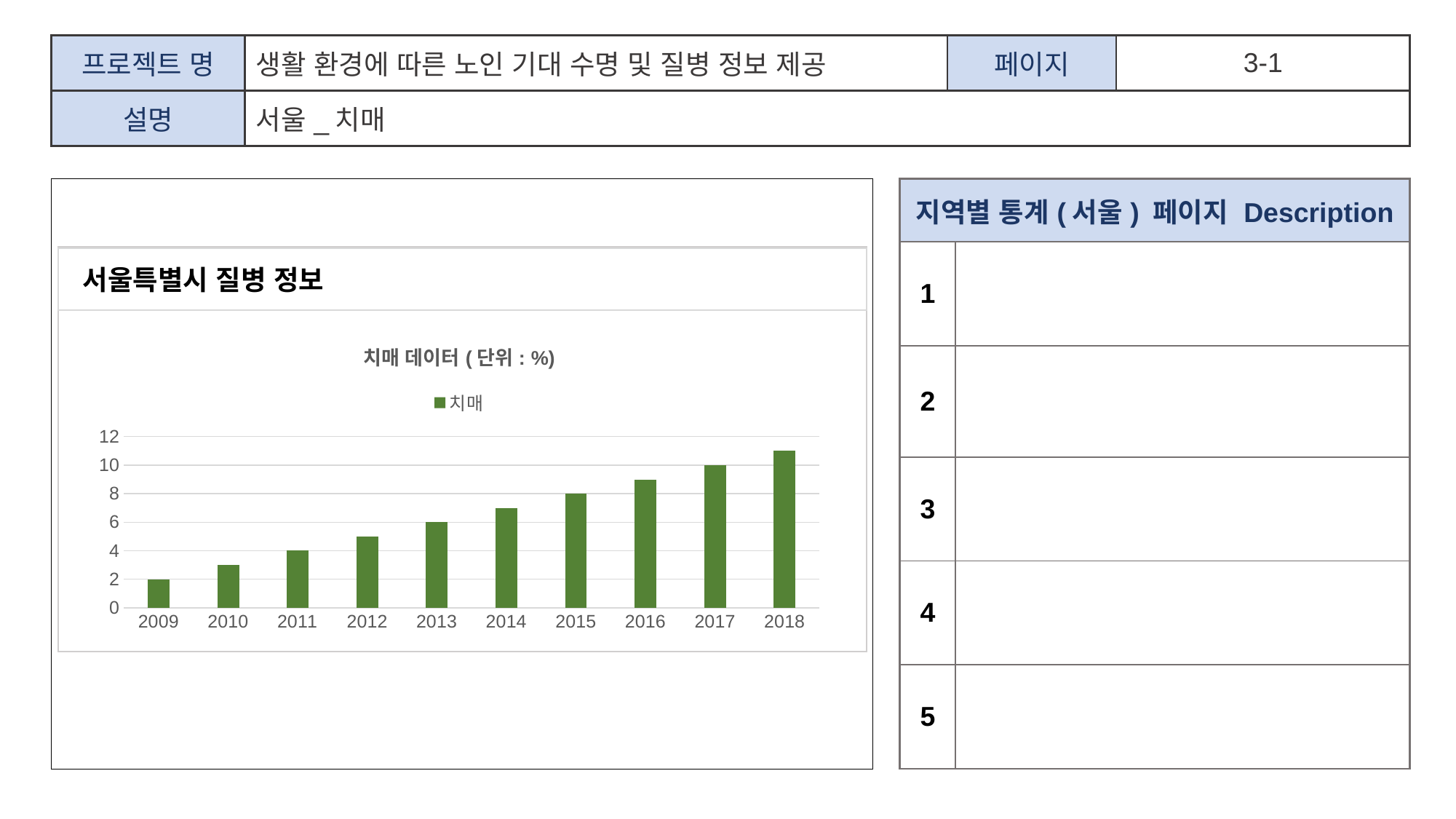

| 프로젝트 명 | 생활 환경에 따른 노인 기대 수명 및 질병 정보 제공 | 페이지 | 3-1 |
| --- | --- | --- | --- |
| 설명 | 서울\_치매 |  |  |

| 지역별 통계(서울) 페이지 Description |  |
| --- | --- |
| 1 |  |
| 2 |  |
| 3 |  |
| 4 |  |
| 5 |  |
ㄴ
 서울특별시 질병 정보

### Chart: 치매 데이터(단위: %)

| Category | 치매 |
|---|---|
| 2009 | 2.0 |
| 2010 | 3.0 |
| 2011 | 4.0 |
| 2012 | 5.0 |
| 2013 | 6.0 |
| 2014 | 7.0 |
| 2015 | 8.0 |
| 2016 | 9.0 |
| 2017 | 10.0 |
| 2018 | 11.0 |